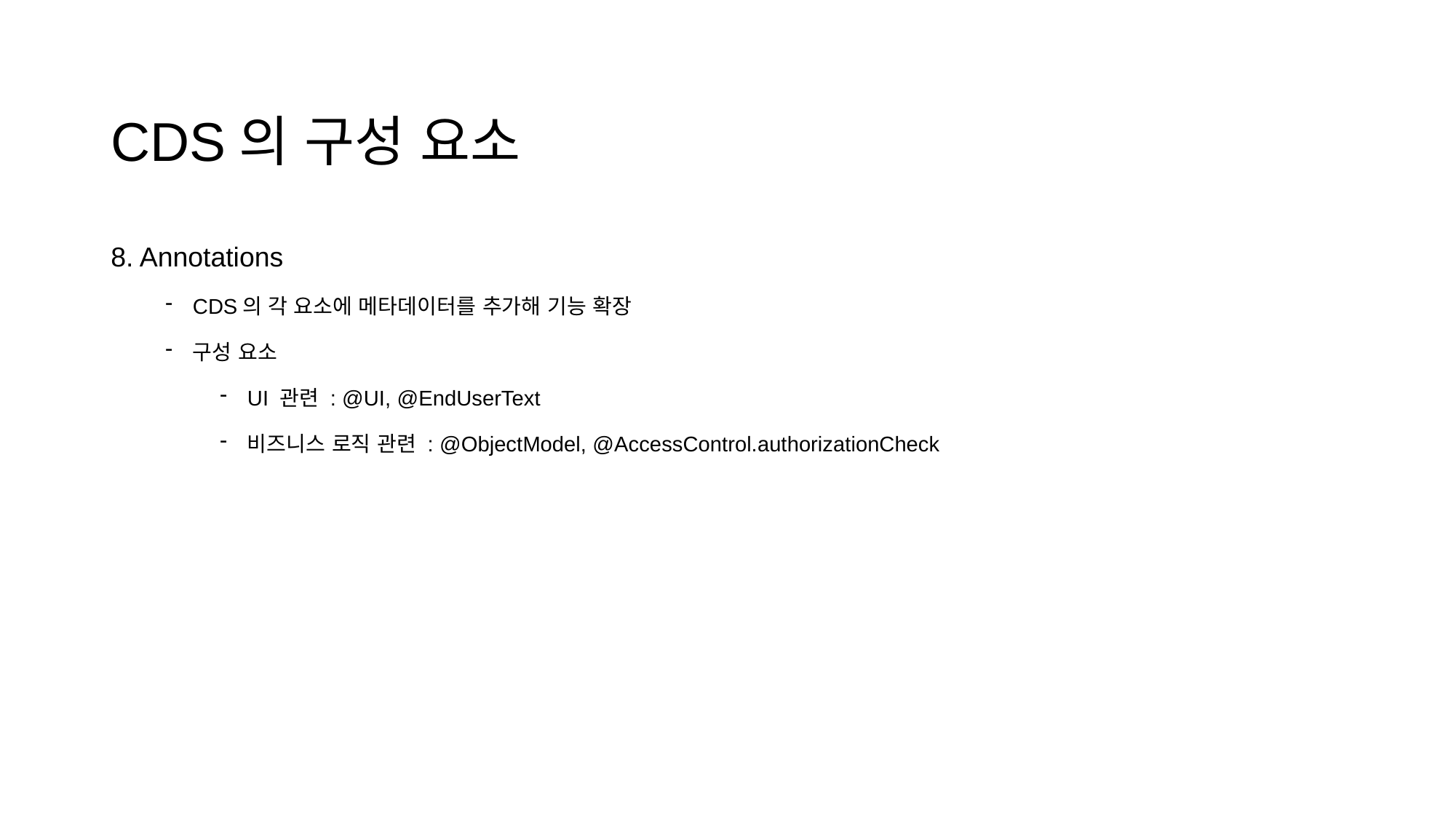

# CDS의 구성 요소
8. Annotations
CDS의 각 요소에 메타데이터를 추가해 기능 확장
구성 요소
UI 관련 : @UI, @EndUserText
비즈니스 로직 관련 : @ObjectModel, @AccessControl.authorizationCheck